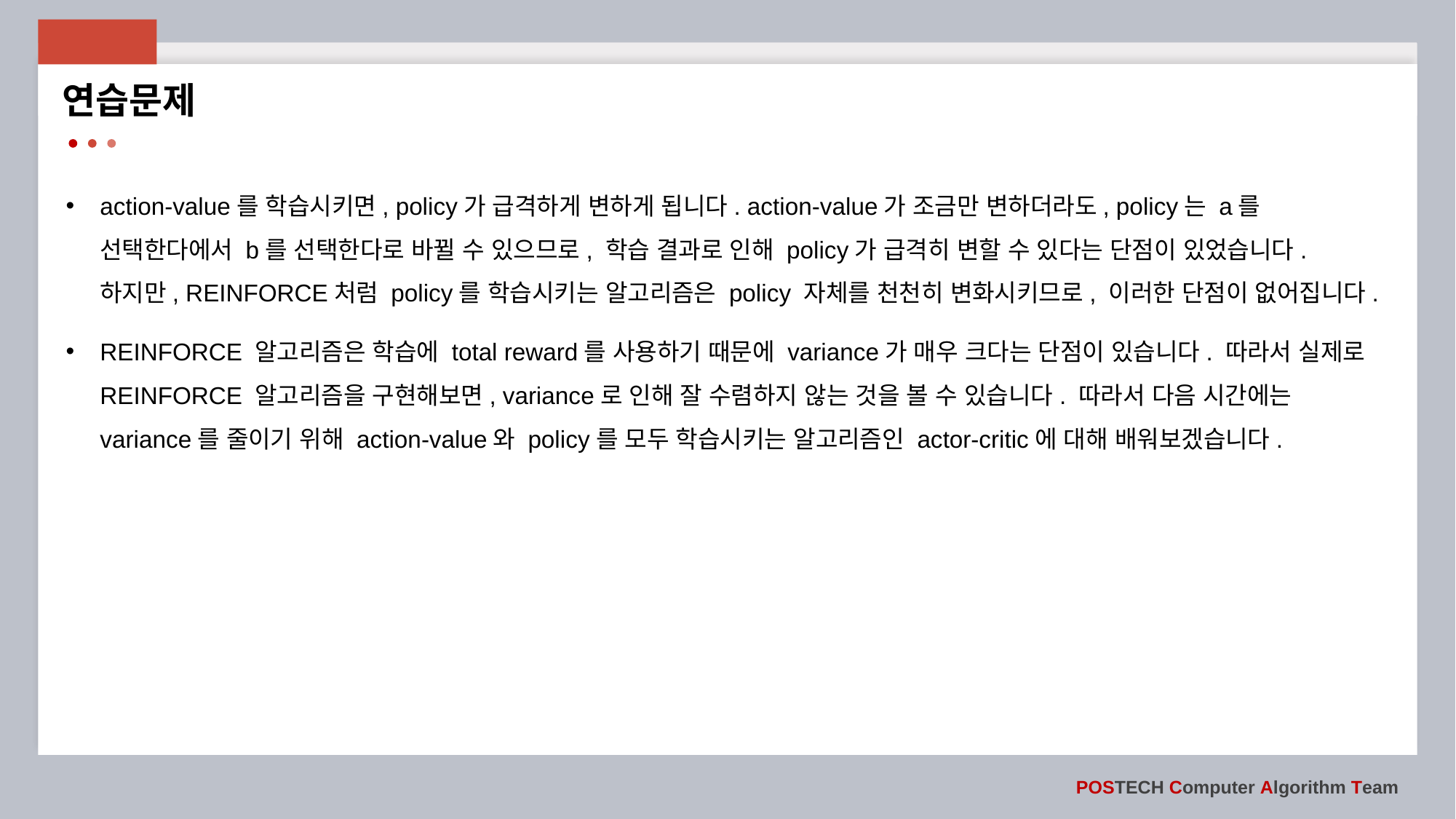

연습문제
action-value를 학습시키면, policy가 급격하게 변하게 됩니다. action-value가 조금만 변하더라도, policy는 a를 선택한다에서 b를 선택한다로 바뀔 수 있으므로, 학습 결과로 인해 policy가 급격히 변할 수 있다는 단점이 있었습니다. 하지만, REINFORCE처럼 policy를 학습시키는 알고리즘은 policy 자체를 천천히 변화시키므로, 이러한 단점이 없어집니다.
REINFORCE 알고리즘은 학습에 total reward를 사용하기 때문에 variance가 매우 크다는 단점이 있습니다. 따라서 실제로 REINFORCE 알고리즘을 구현해보면, variance로 인해 잘 수렴하지 않는 것을 볼 수 있습니다. 따라서 다음 시간에는 variance를 줄이기 위해 action-value와 policy를 모두 학습시키는 알고리즘인 actor-critic에 대해 배워보겠습니다.